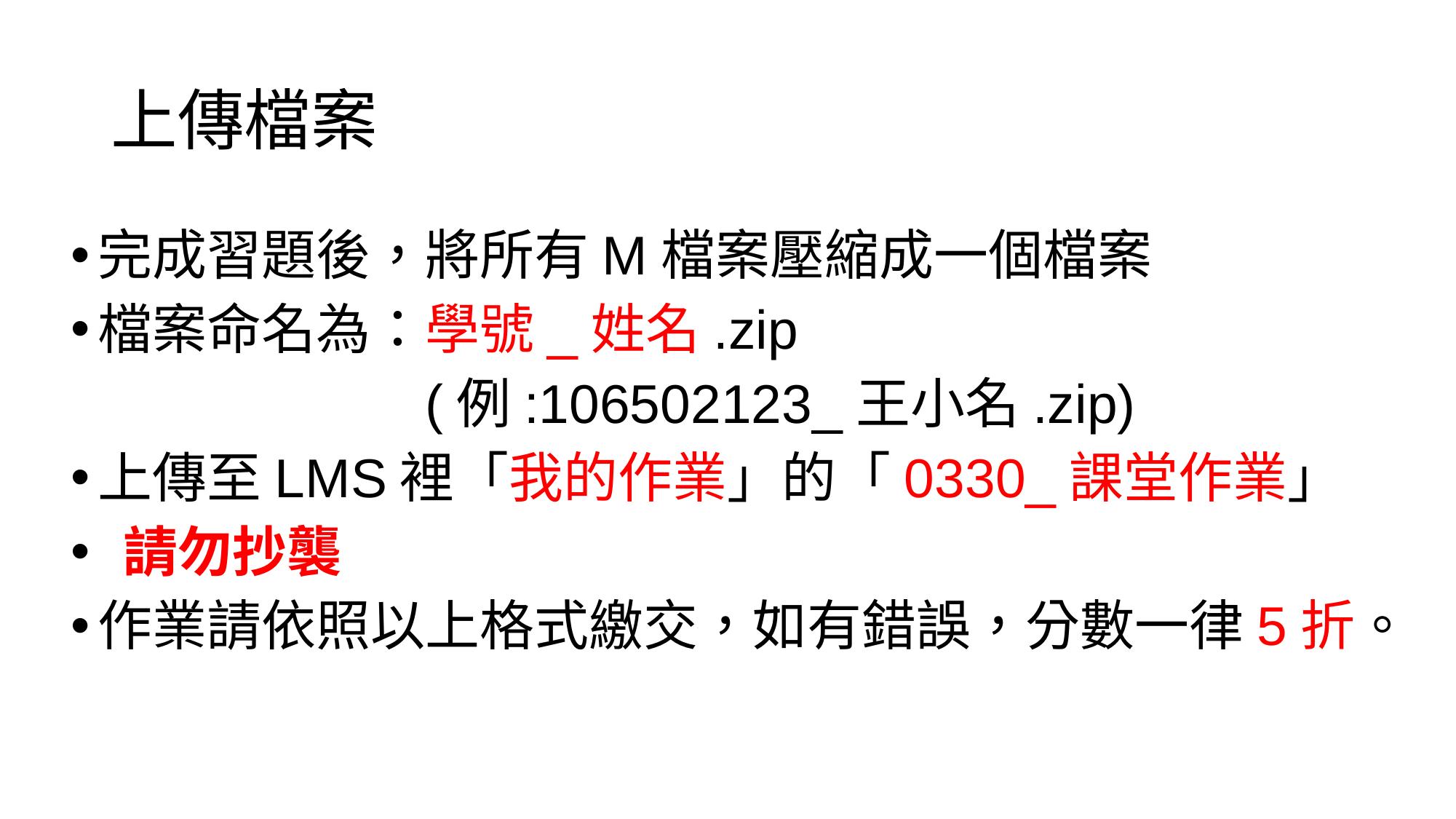

# 上傳檔案
完成習題後，將所有M檔案壓縮成一個檔案
檔案命名為：學號_姓名.zip
		         (例:106502123_王小名.zip)
上傳至LMS裡「我的作業」的「0330_課堂作業」
 請勿抄襲
作業請依照以上格式繳交，如有錯誤，分數一律5折。